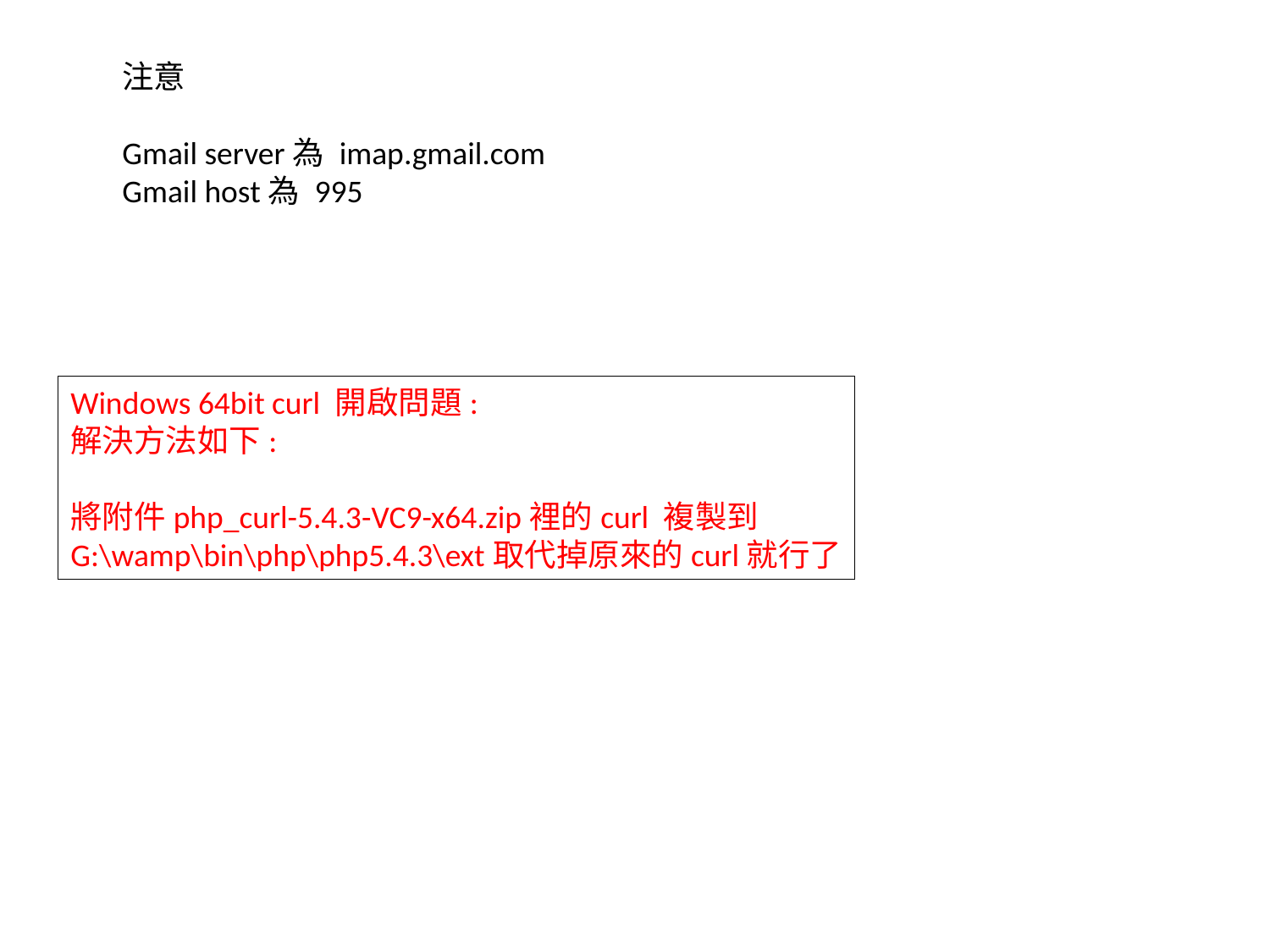

注意

Gmail server為 imap.gmail.com
Gmail host為 995

Windows 64bit curl 開啟問題:
解決方法如下:

將附件php_curl-5.4.3-VC9-x64.zip裡的curl 複製到
G:\wamp\bin\php\php5.4.3\ext取代掉原來的curl就行了